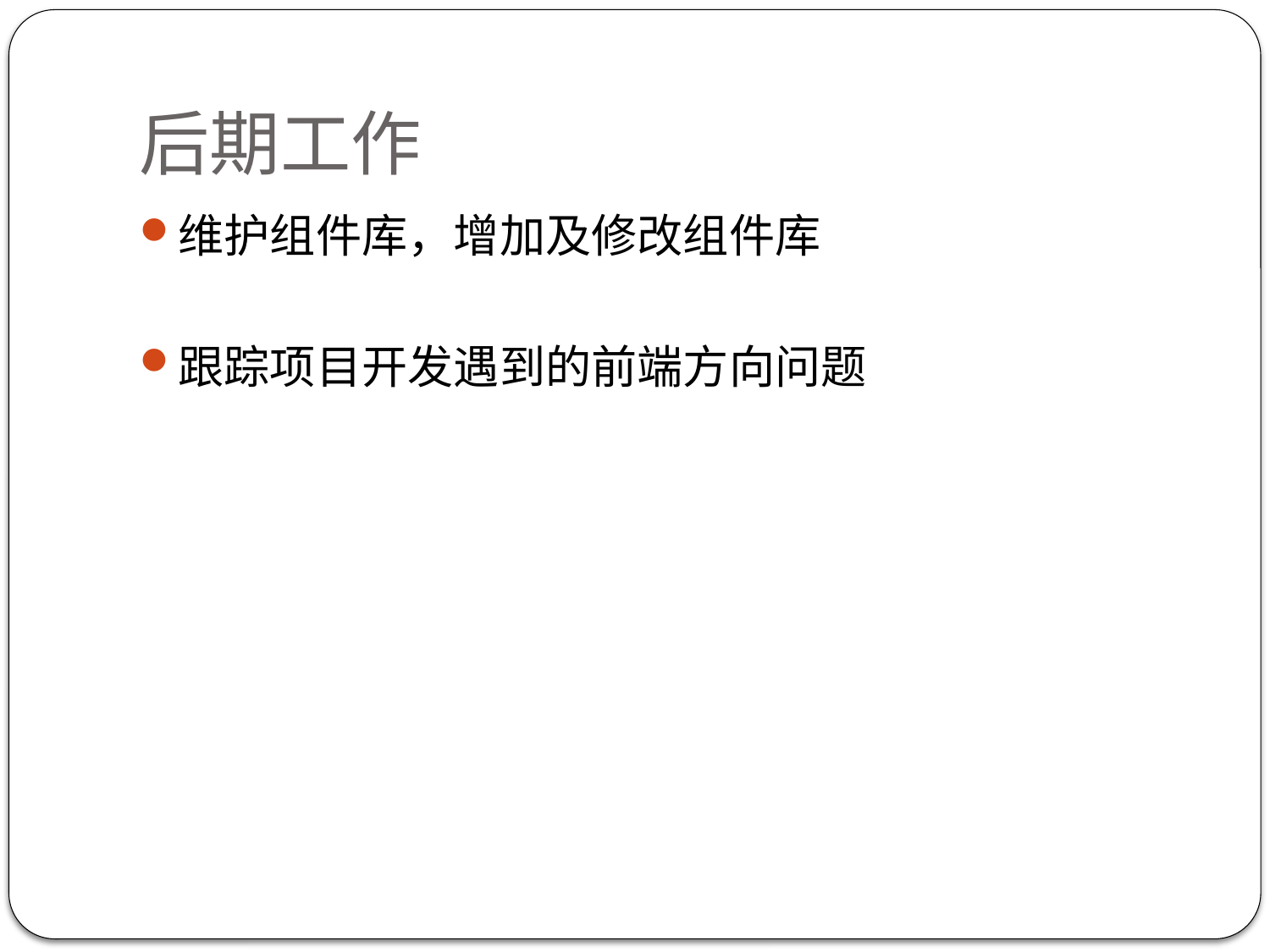

# 后期工作
维护组件库，增加及修改组件库

跟踪项目开发遇到的前端方向问题